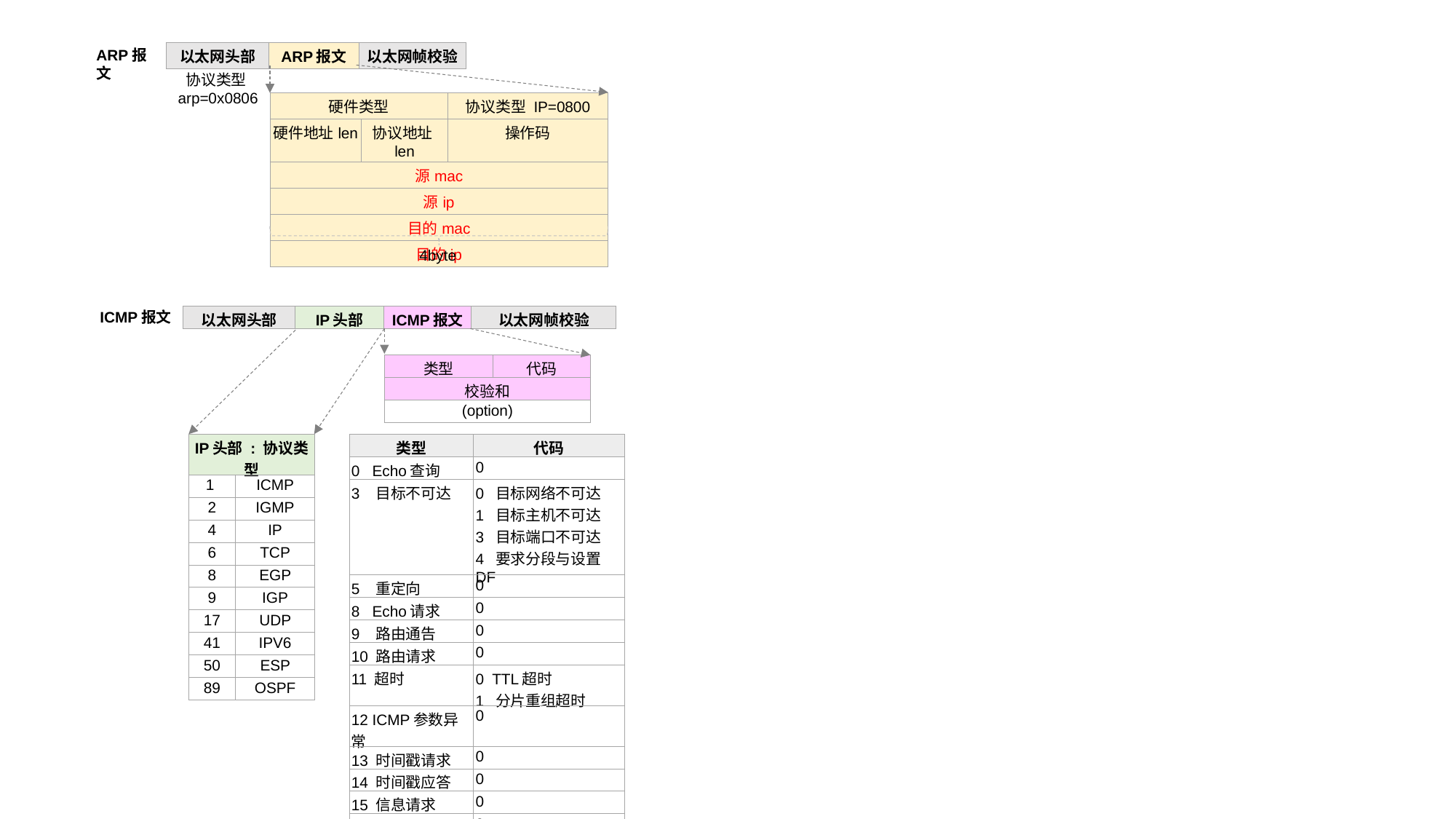

ARP报文
| 以太网头部 | ARP报文 | 以太网帧校验 |
| --- | --- | --- |
协议类型
arp=0x0806

| 硬件类型 |  | 协议类型 IP=0800 |
| --- | --- | --- |
| 硬件地址len | 协议地址len | 操作码 |
| 源mac |  |  |
| 源ip |  |  |
| 目的mac |  |  |
| 目的ip |  |  |
4byte
ICMP报文
| 以太网头部 | IP头部 | ICMP报文 | 以太网帧校验 |
| --- | --- | --- | --- |
| 类型 | 代码 |
| --- | --- |
| 校验和 |  |
| (option) |  |
| IP头部 : 协议类型 |  |
| --- | --- |
| 1 | ICMP |
| 2 | IGMP |
| 4 | IP |
| 6 | TCP |
| 8 | EGP |
| 9 | IGP |
| 17 | UDP |
| 41 | IPV6 |
| 50 | ESP |
| 89 | OSPF |
| 类型 | 代码 |
| --- | --- |
| 0 Echo查询 | 0 |
| 3 目标不可达 | 0 目标网络不可达 1 目标主机不可达 3 目标端口不可达 4 要求分段与设置DF |
| 5 重定向 | 0 |
| 8 Echo请求 | 0 |
| 9 路由通告 | 0 |
| 10 路由请求 | 0 |
| 11 超时 | 0 TTL超时 1 分片重组超时 |
| 12 ICMP参数异常 | 0 |
| 13 时间戳请求 | 0 |
| 14 时间戳应答 | 0 |
| 15 信息请求 | 0 |
| 16 信息应答 | 0 |